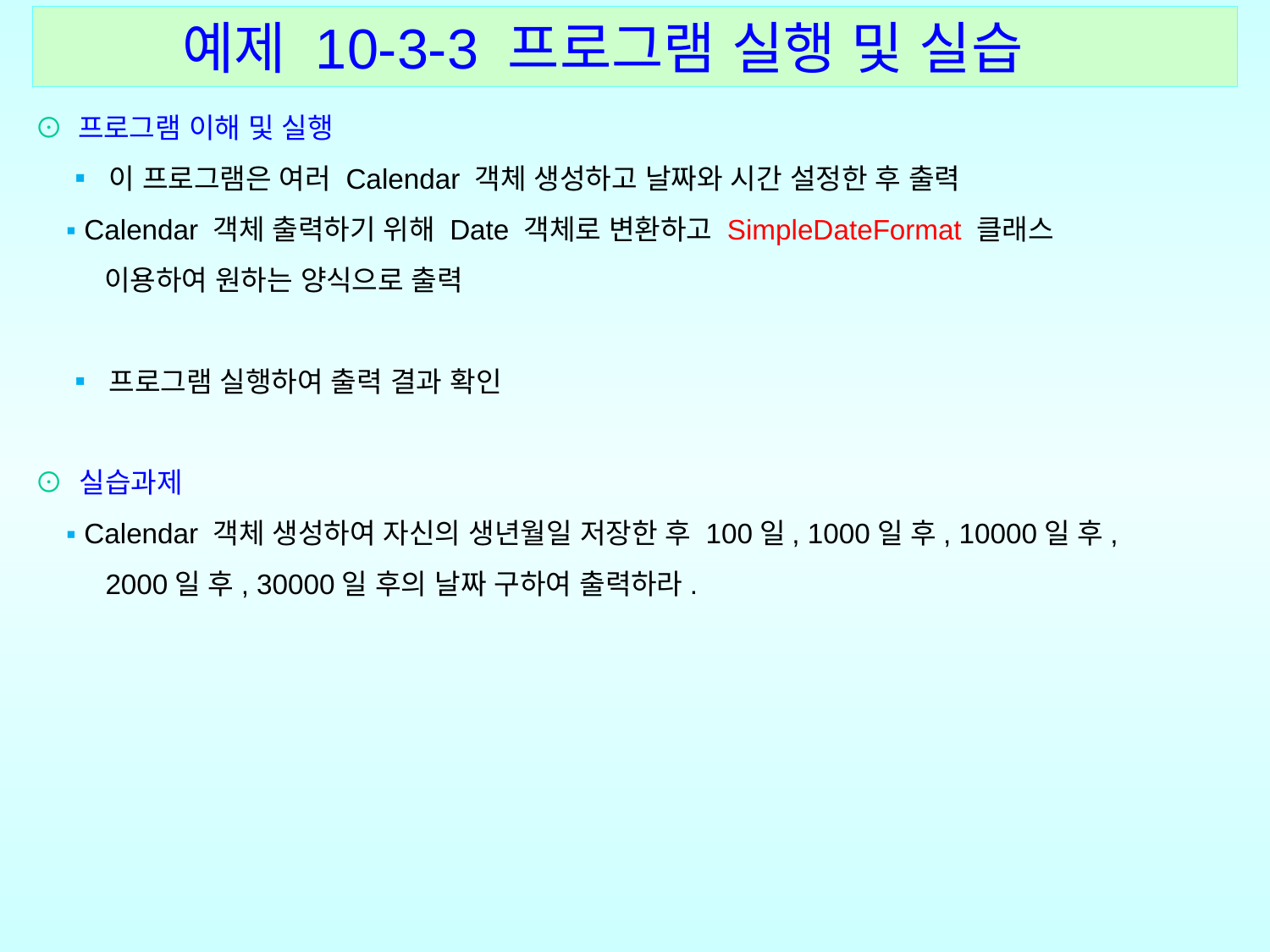

예제 10-3-3 프로그램 실행 및 실습
⊙ 프로그램 이해 및 실행
    ▪ 이 프로그램은 여러 Calendar 객체 생성하고 날짜와 시간 설정한 후 출력
    ▪ Calendar 객체 출력하기 위해 Date 객체로 변환하고 SimpleDateFormat 클래스
        이용하여 원하는 양식으로 출력

    ▪ 프로그램 실행하여 출력 결과 확인

⊙ 실습과제
    ▪ Calendar 객체 생성하여 자신의 생년월일 저장한 후 100일, 1000일 후, 10000일 후,
         2000일 후, 30000일 후의 날짜 구하여 출력하라.